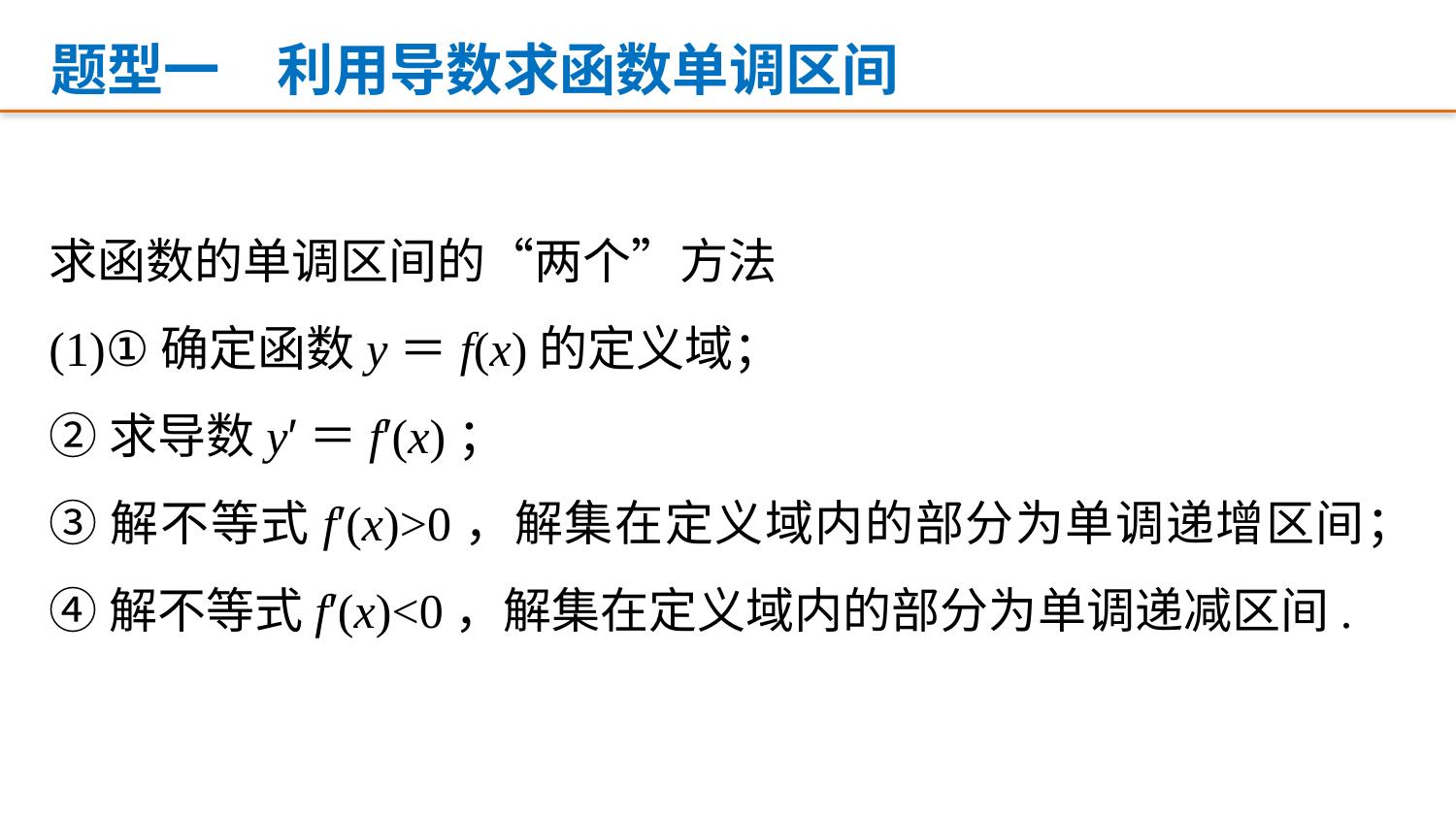

题型一　利用导数求函数单调区间
求函数的单调区间的“两个”方法
(1)①确定函数y＝f(x)的定义域；
②求导数y′＝f′(x)；
③解不等式f′(x)>0，解集在定义域内的部分为单调递增区间；
④解不等式f′(x)<0，解集在定义域内的部分为单调递减区间.